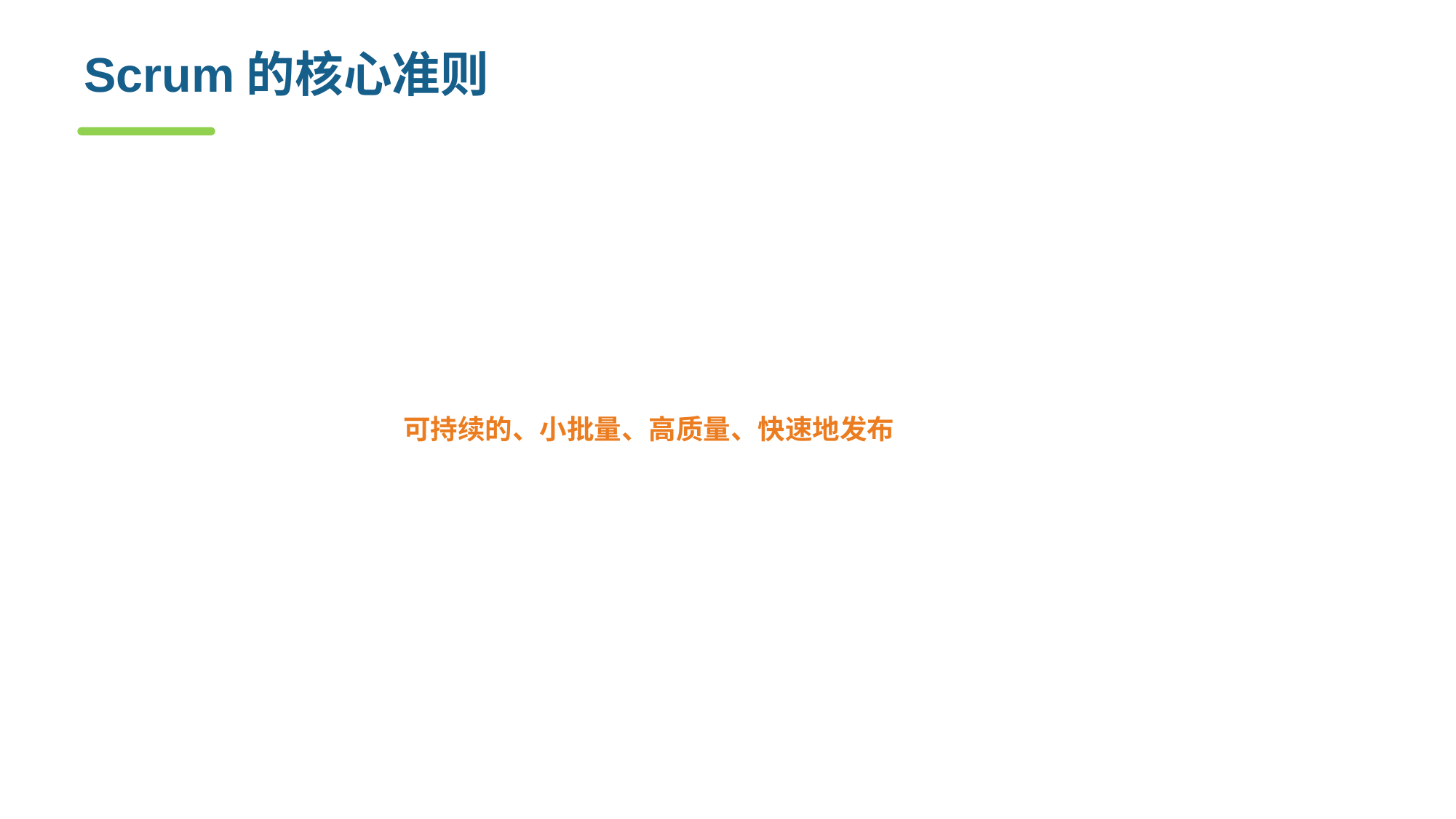

# Scrum的核心准则
Iterative Development  迭代开发
The project deliverables are built over several iterative development cycles, each adding additional features, and each resulting in demonstratable results:  working code, written documentation, viewable designs, etc.

Team Empowerment   自我管理
The project team is divided into self-managing multi-function units called Sprint Teams consisting of up to six or seven people.  The team is empowered to use whatever development methods or tools they think best to prepare their deliverables

可持续的、小批量、高质量、快速地发布
30